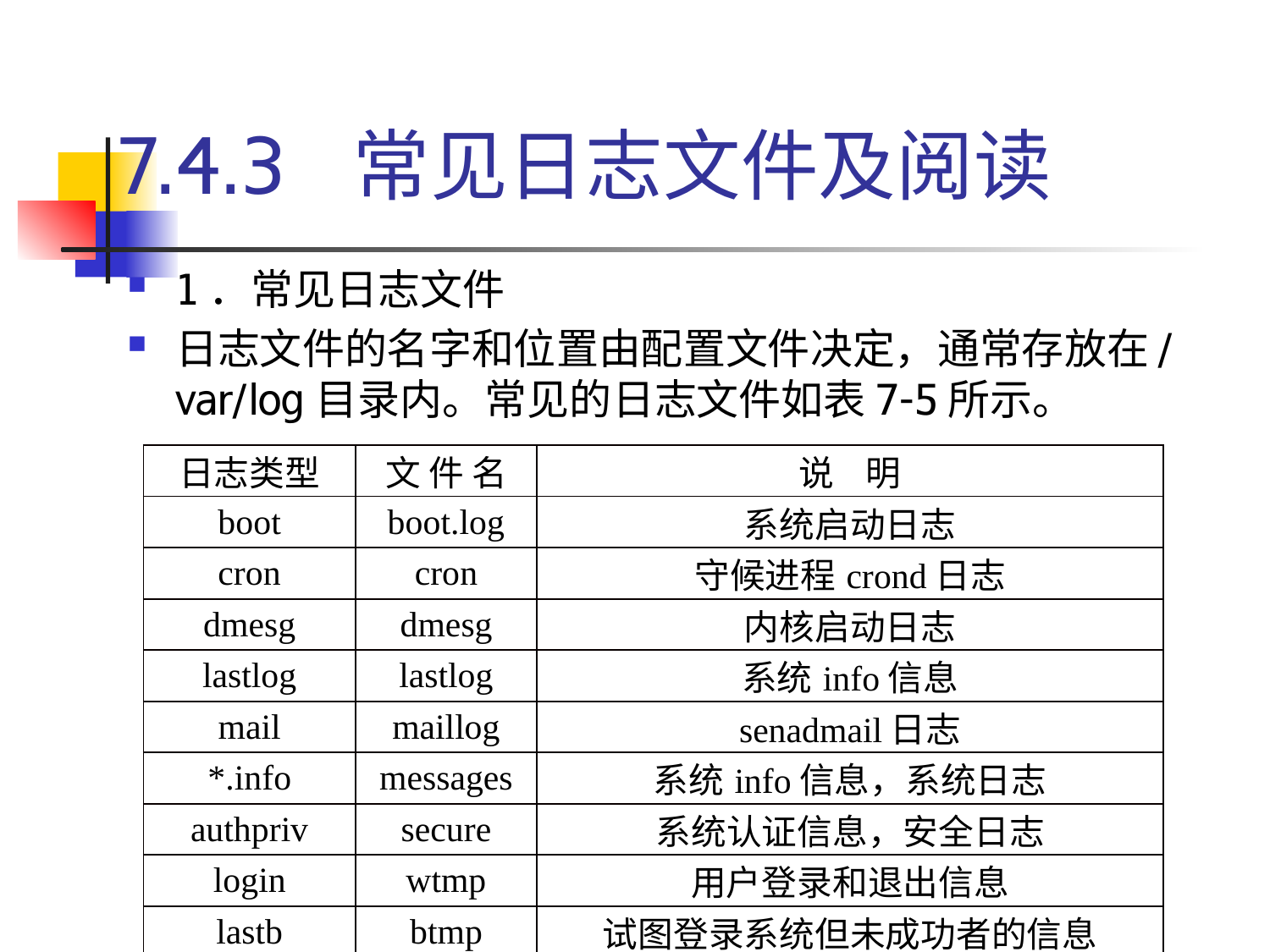

# 7.4.3  常见日志文件及阅读
1．常见日志文件
日志文件的名字和位置由配置文件决定，通常存放在/var/log目录内。常见的日志文件如表7-5所示。
| 日志类型 | 文 件 名 | 说 明 |
| --- | --- | --- |
| boot | boot.log | 系统启动日志 |
| cron | cron | 守候进程crond日志 |
| dmesg | dmesg | 内核启动日志 |
| lastlog | lastlog | 系统info信息 |
| mail | maillog | senadmail日志 |
| \*.info | messages | 系统info信息，系统日志 |
| authpriv | secure | 系统认证信息，安全日志 |
| login | wtmp | 用户登录和退出信息 |
| lastb | btmp | 试图登录系统但未成功者的信息 |